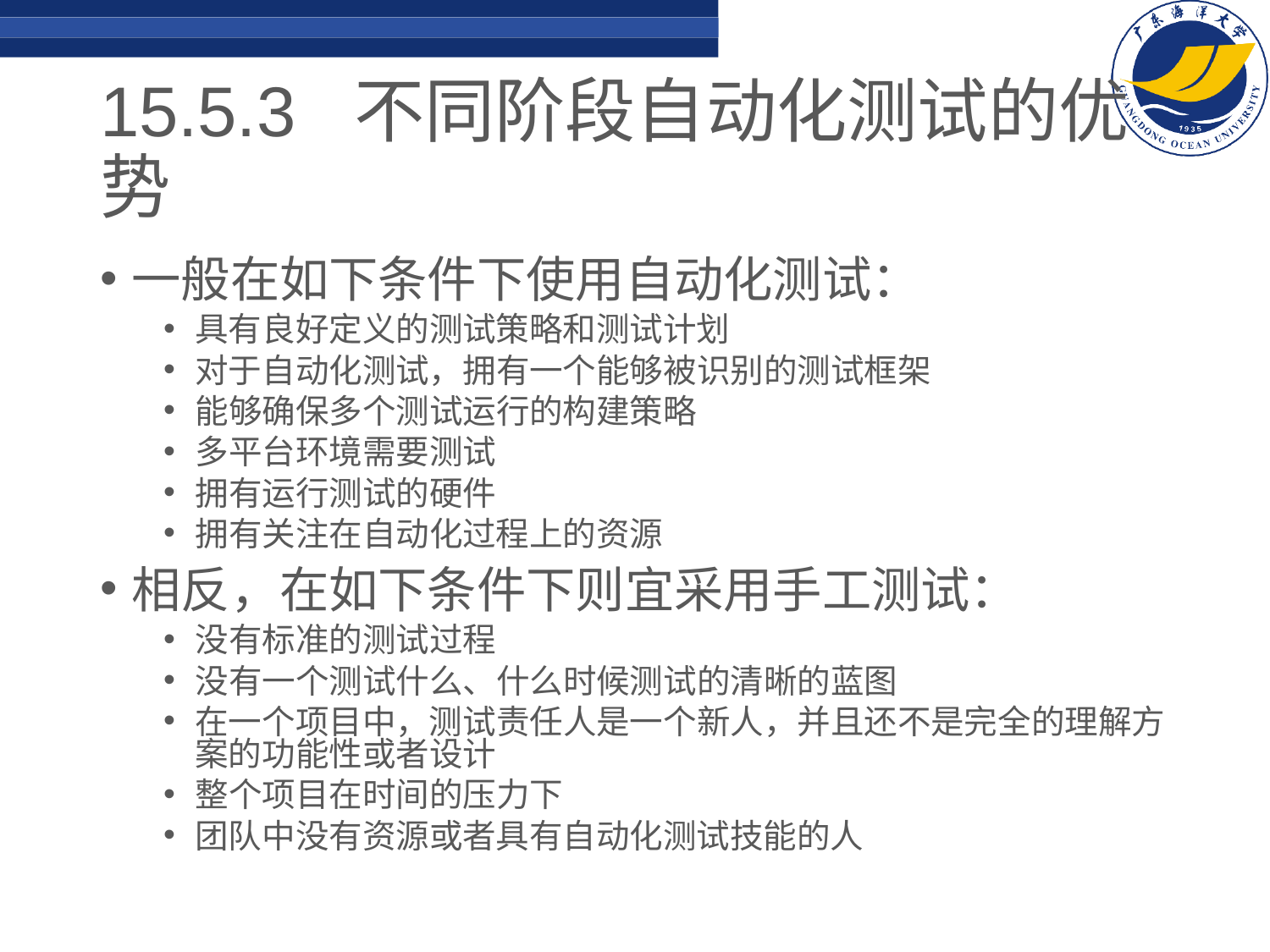

# 15.5.3	不同阶段自动化测试的优势
一般在如下条件下使用自动化测试：
具有良好定义的测试策略和测试计划
对于自动化测试，拥有一个能够被识别的测试框架
能够确保多个测试运行的构建策略
多平台环境需要测试
拥有运行测试的硬件
拥有关注在自动化过程上的资源
相反，在如下条件下则宜采用手工测试：
没有标准的测试过程
没有一个测试什么、什么时候测试的清晰的蓝图
在一个项目中，测试责任人是一个新人，并且还不是完全的理解方案的功能性或者设计
整个项目在时间的压力下
团队中没有资源或者具有自动化测试技能的人
43